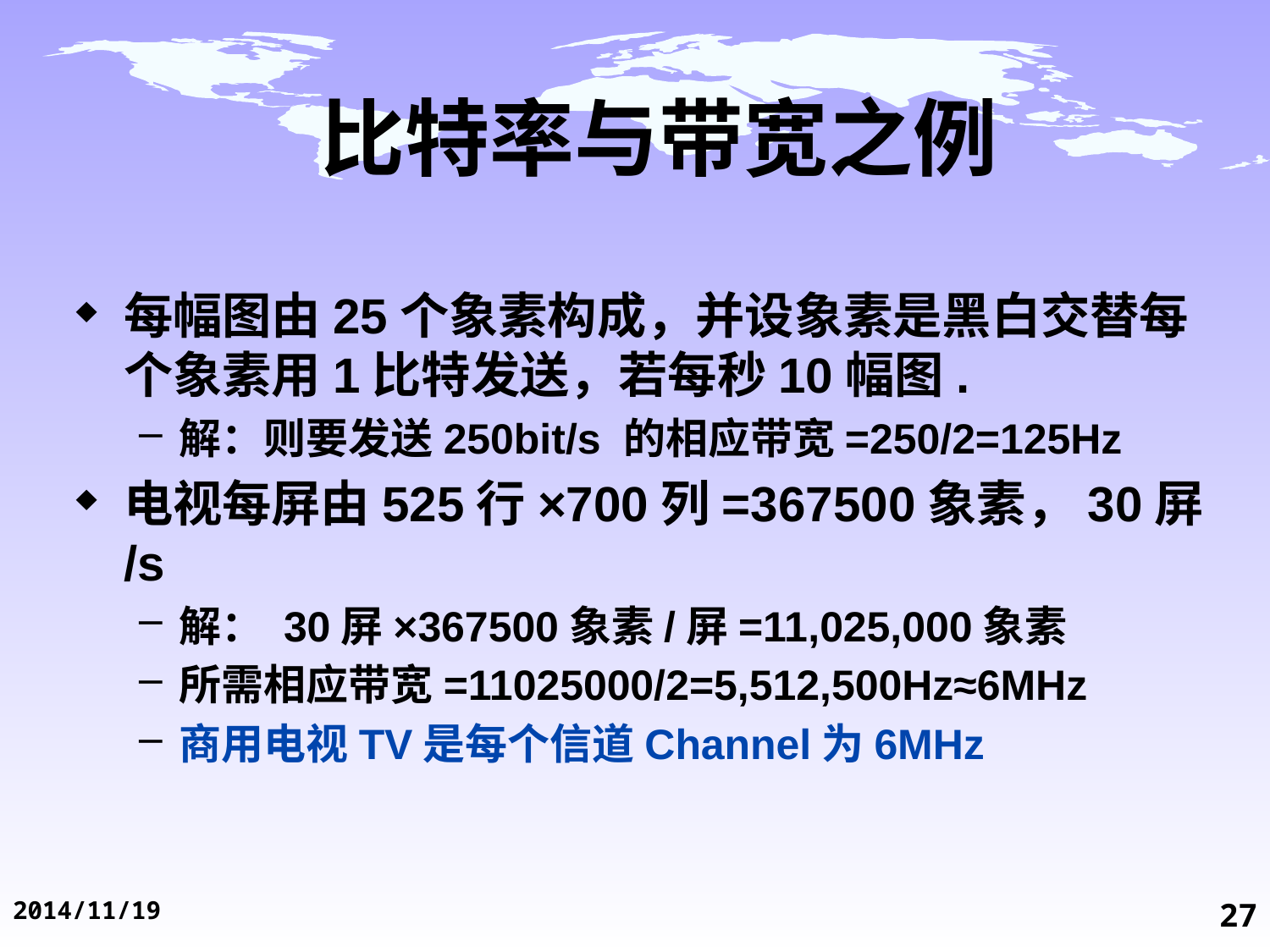

# 比特率与带宽之例
每幅图由25个象素构成，并设象素是黑白交替每个象素用1比特发送，若每秒10幅图.
解：则要发送250bit/s 的相应带宽=250/2=125Hz
电视每屏由525行×700列=367500象素，30屏/s
解： 30屏×367500象素/屏=11,025,000象素
所需相应带宽=11025000/2=5,512,500Hz≈6MHz
商用电视TV是每个信道Channel为6MHz
2014/11/19
27